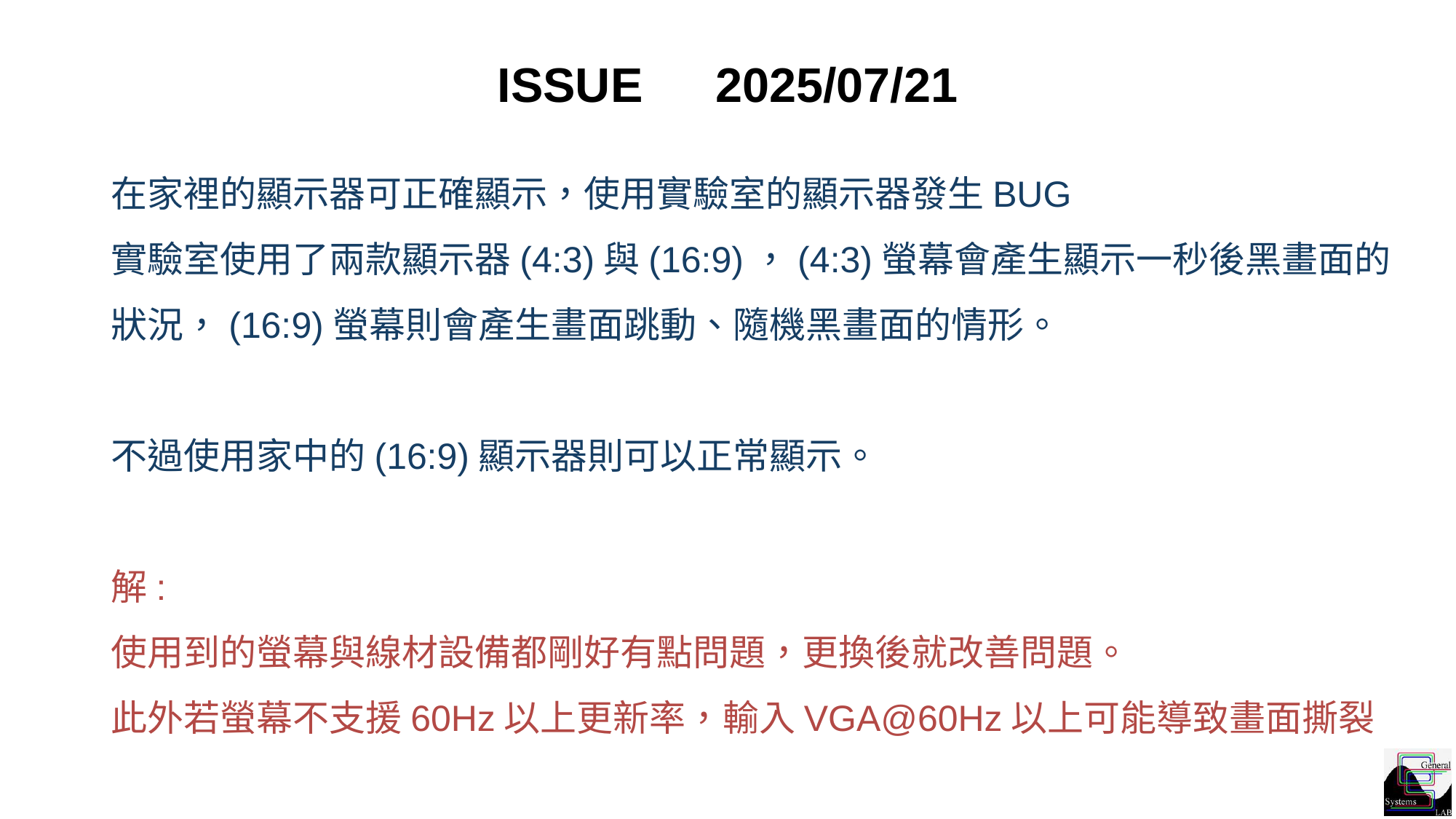

# ISSUE	2025/07/21
在家裡的顯示器可正確顯示，使用實驗室的顯示器發生BUG
實驗室使用了兩款顯示器(4:3)與(16:9)，(4:3)螢幕會產生顯示一秒後黑畫面的狀況，(16:9)螢幕則會產生畫面跳動、隨機黑畫面的情形。
不過使用家中的(16:9)顯示器則可以正常顯示。

解:
使用到的螢幕與線材設備都剛好有點問題，更換後就改善問題。
此外若螢幕不支援60Hz以上更新率，輸入VGA@60Hz以上可能導致畫面撕裂